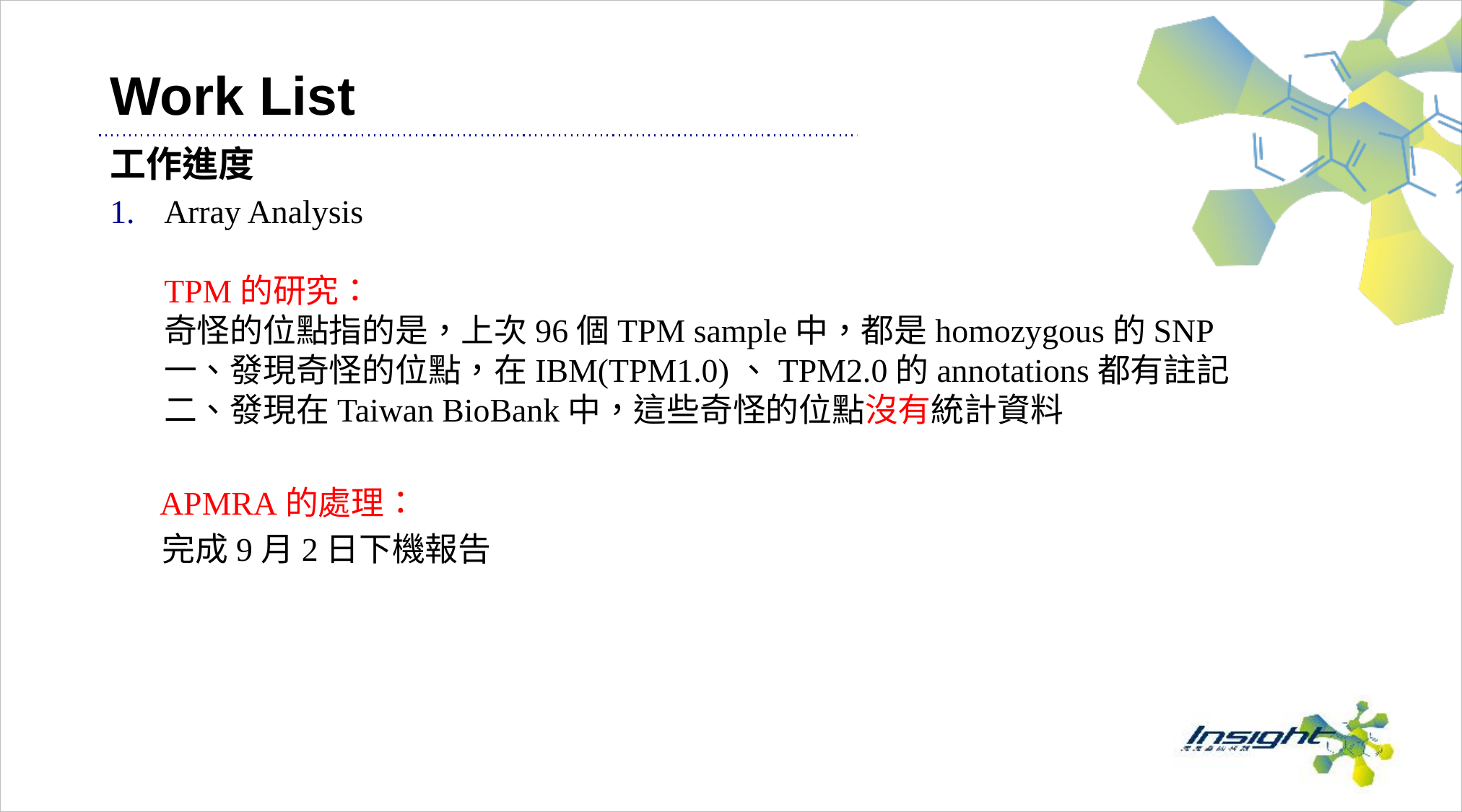

# Work List
工作進度
Array Analysis
TPM的研究：
奇怪的位點指的是，上次96個TPM sample中，都是homozygous的SNP
一、發現奇怪的位點，在IBM(TPM1.0)、TPM2.0的annotations都有註記
二、發現在Taiwan BioBank中，這些奇怪的位點沒有統計資料

      APMRA的處理：
      完成9月2日下機報告